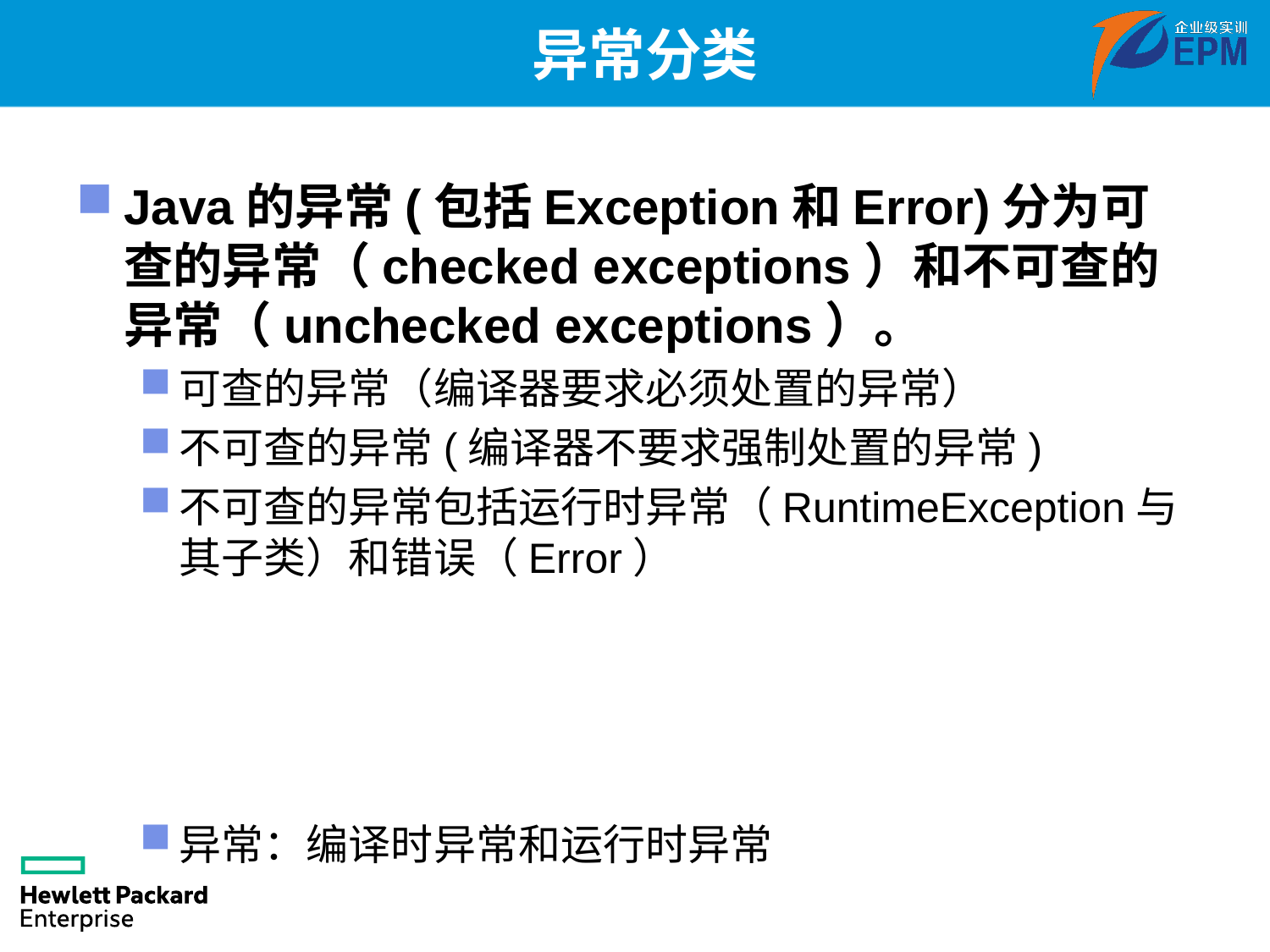

# 异常分类
Java的异常(包括Exception和Error)分为可查的异常（checked exceptions）和不可查的异常（unchecked exceptions）。
可查的异常（编译器要求必须处置的异常）
不可查的异常(编译器不要求强制处置的异常)
不可查的异常包括运行时异常（RuntimeException与其子类）和错误（Error）

异常：编译时异常和运行时异常